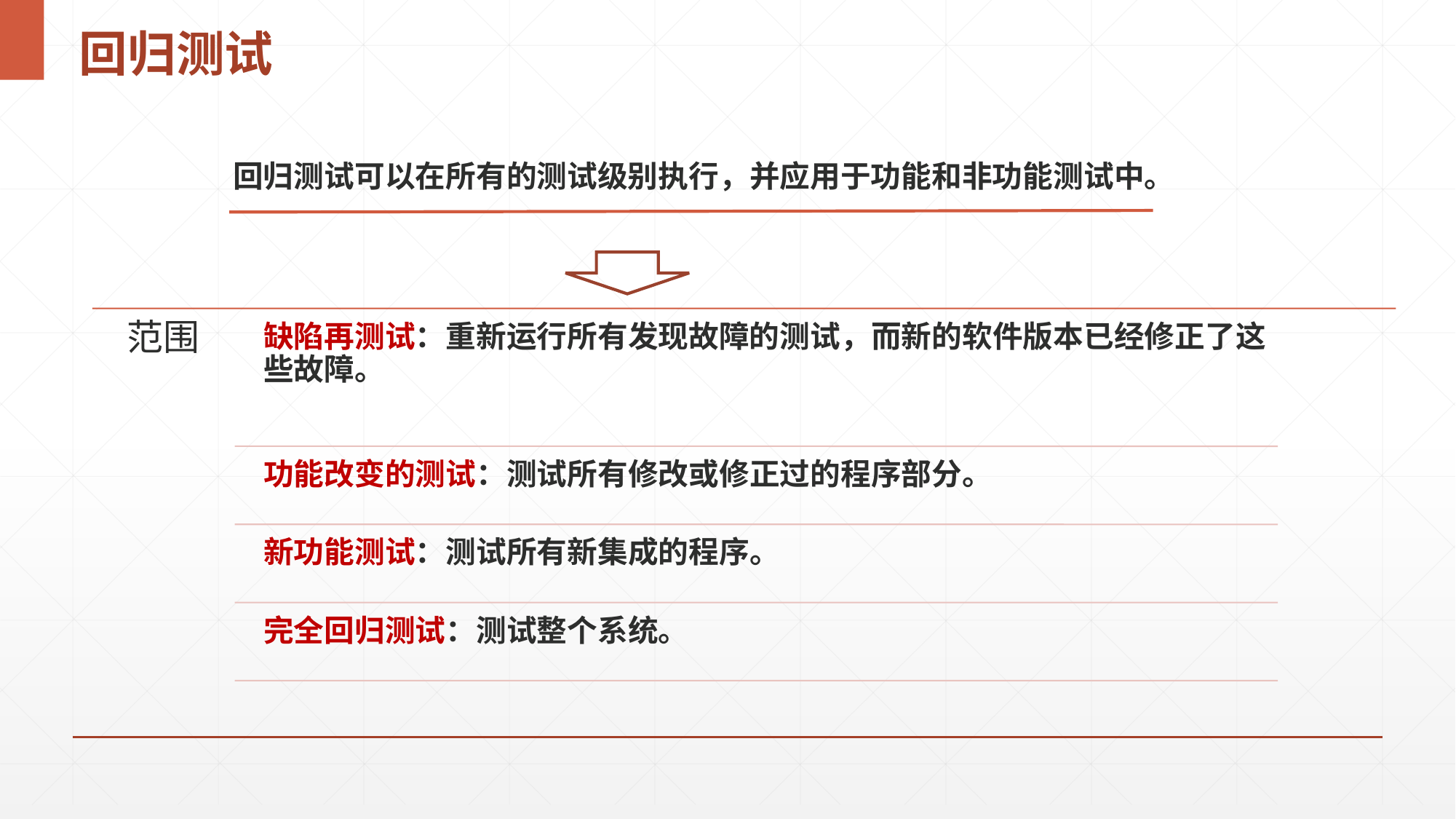

# 回归测试

回归测试可以在所有的测试级别执行，并应用于功能和非功能测试中。

范围
缺陷再测试：重新运行所有发现故障的测试，而新的软件版本已经修正了这些故障。
功能改变的测试：测试所有修改或修正过的程序部分。
新功能测试：测试所有新集成的程序。
完全回归测试：测试整个系统。